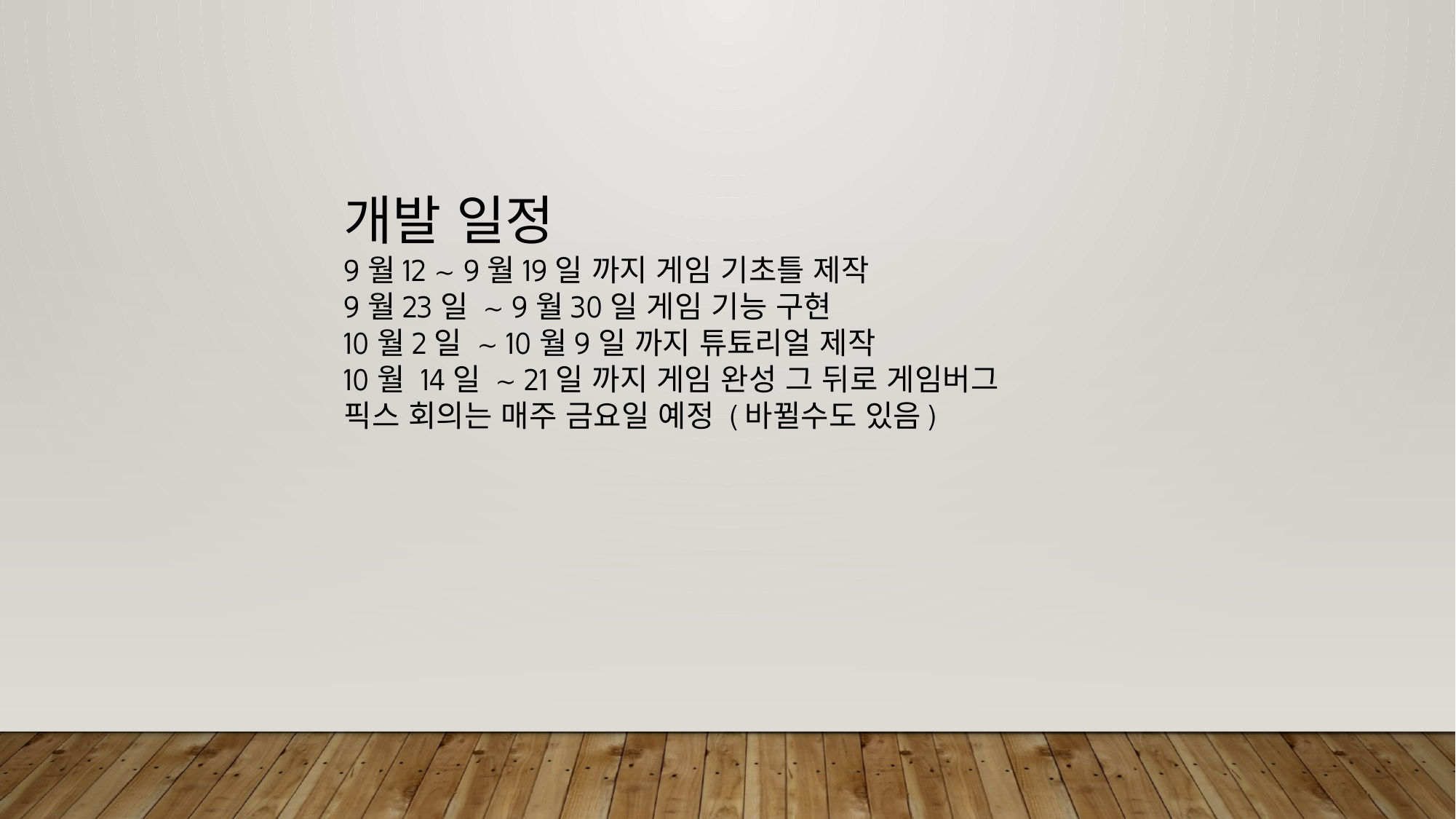

개발 일정
9월12 ~ 9월19일 까지 게임 기초틀 제작
9월23일 ~ 9월30일 게임 기능 구현
10월2일 ~ 10월9일 까지 튜툐리얼 제작
10월 14일 ~ 21일 까지 게임 완성 그 뒤로 게임버그 픽스 회의는 매주 금요일 예정 (바뀔수도 있음)